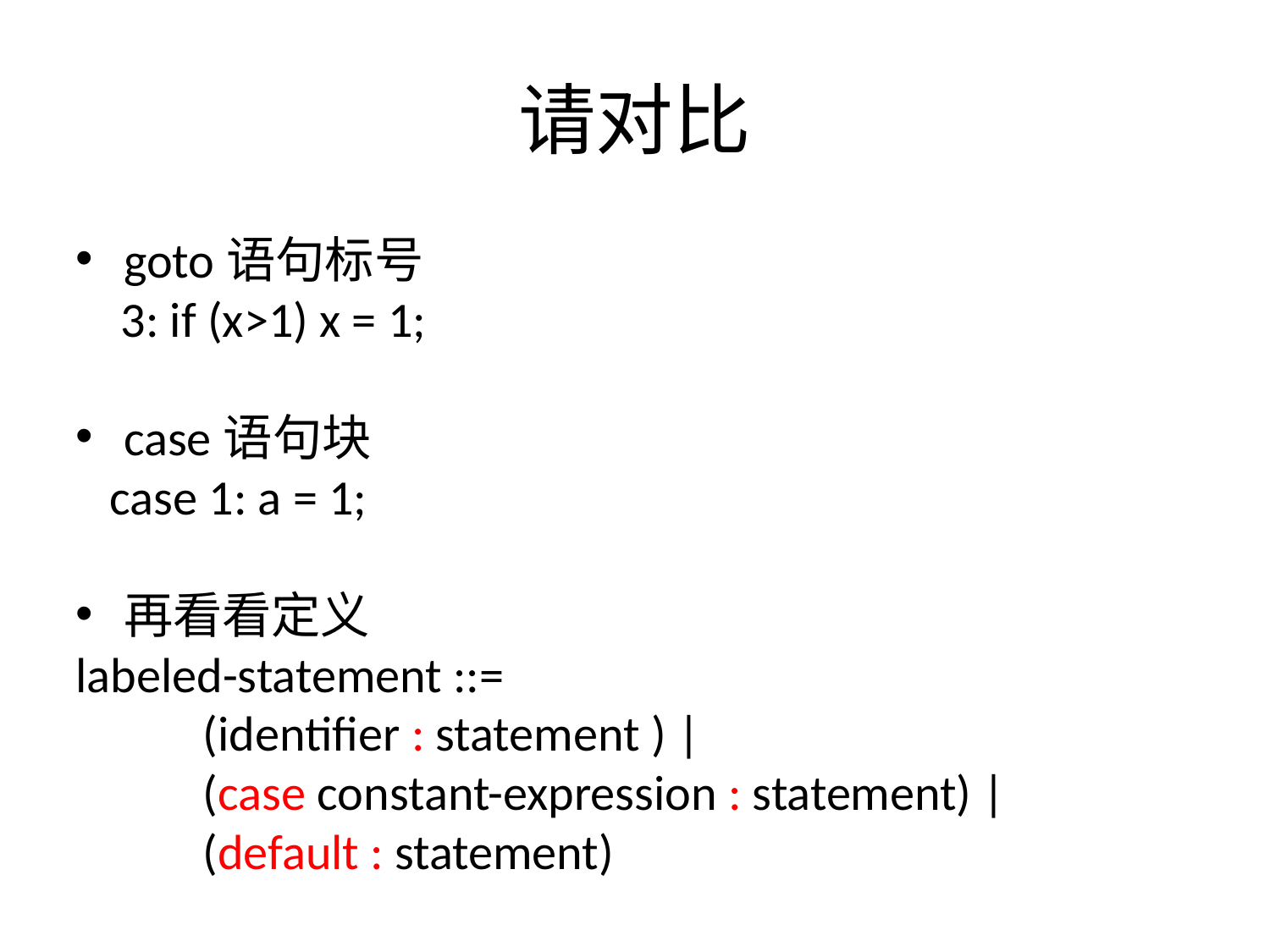

请对比
goto语句标号
    3: if (x>1) x = 1;

case语句块
   case 1: a = 1;

再看看定义
labeled-statement ::=
	(identifier : statement ) |
	(case constant-expression : statement) |
	(default : statement)